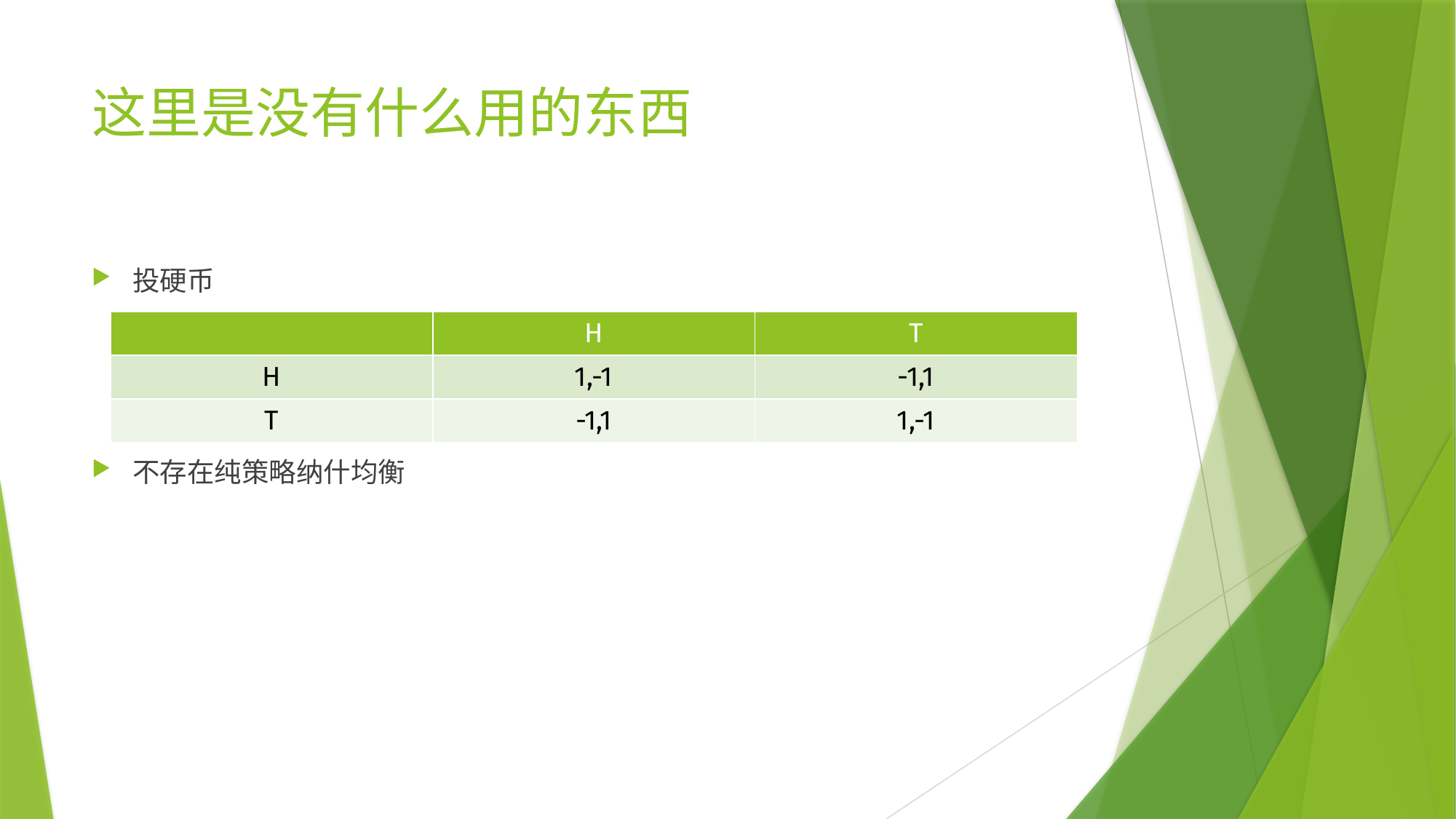

# 这里是没有什么用的东西
投硬币

不存在纯策略纳什均衡

|  | H | T |
| --- | --- | --- |
| H | 1,-1 | -1,1 |
| T | -1,1 | 1,-1 |